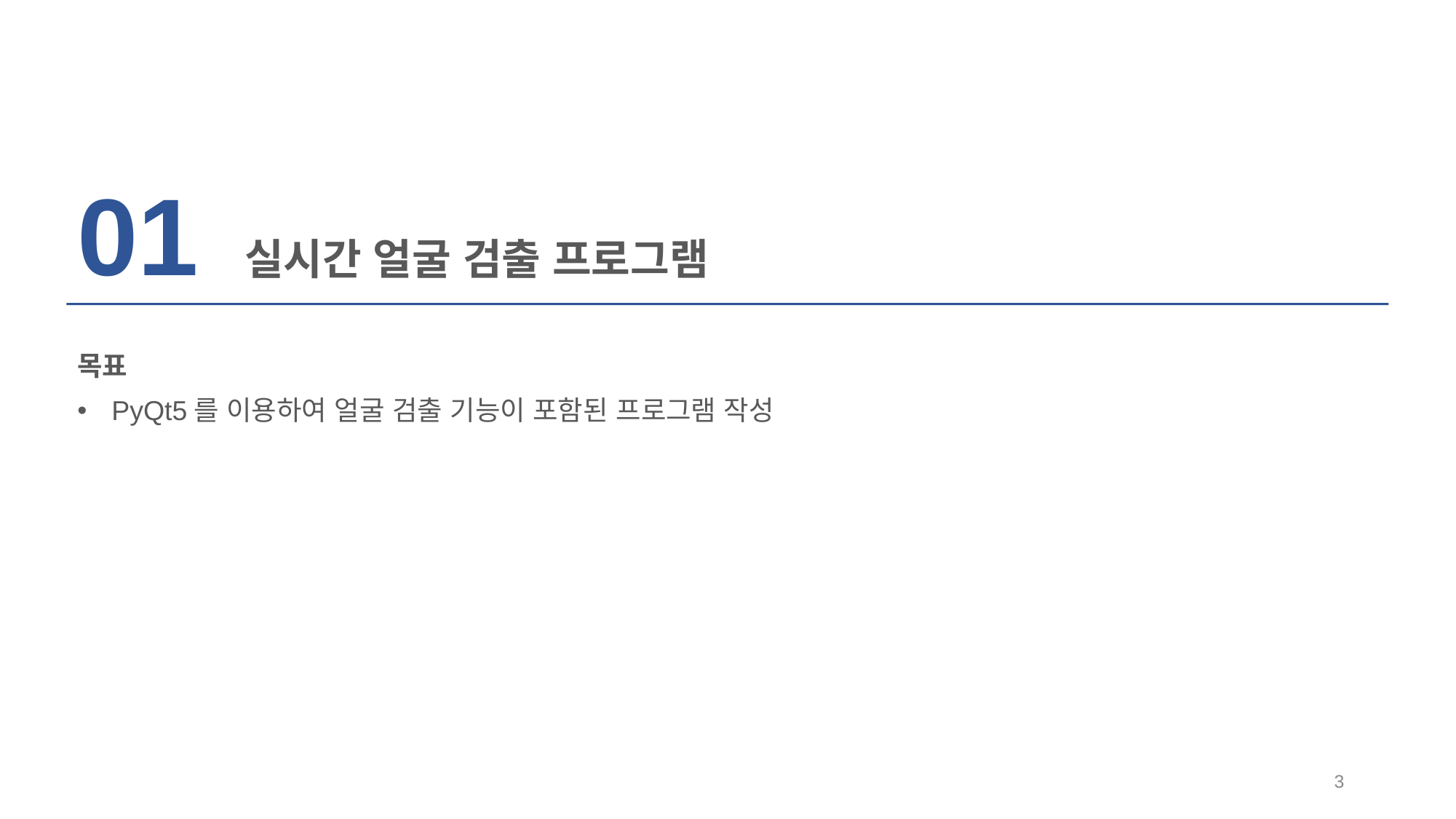

01
실시간 얼굴 검출 프로그램
목표
PyQt5를 이용하여 얼굴 검출 기능이 포함된 프로그램 작성
3